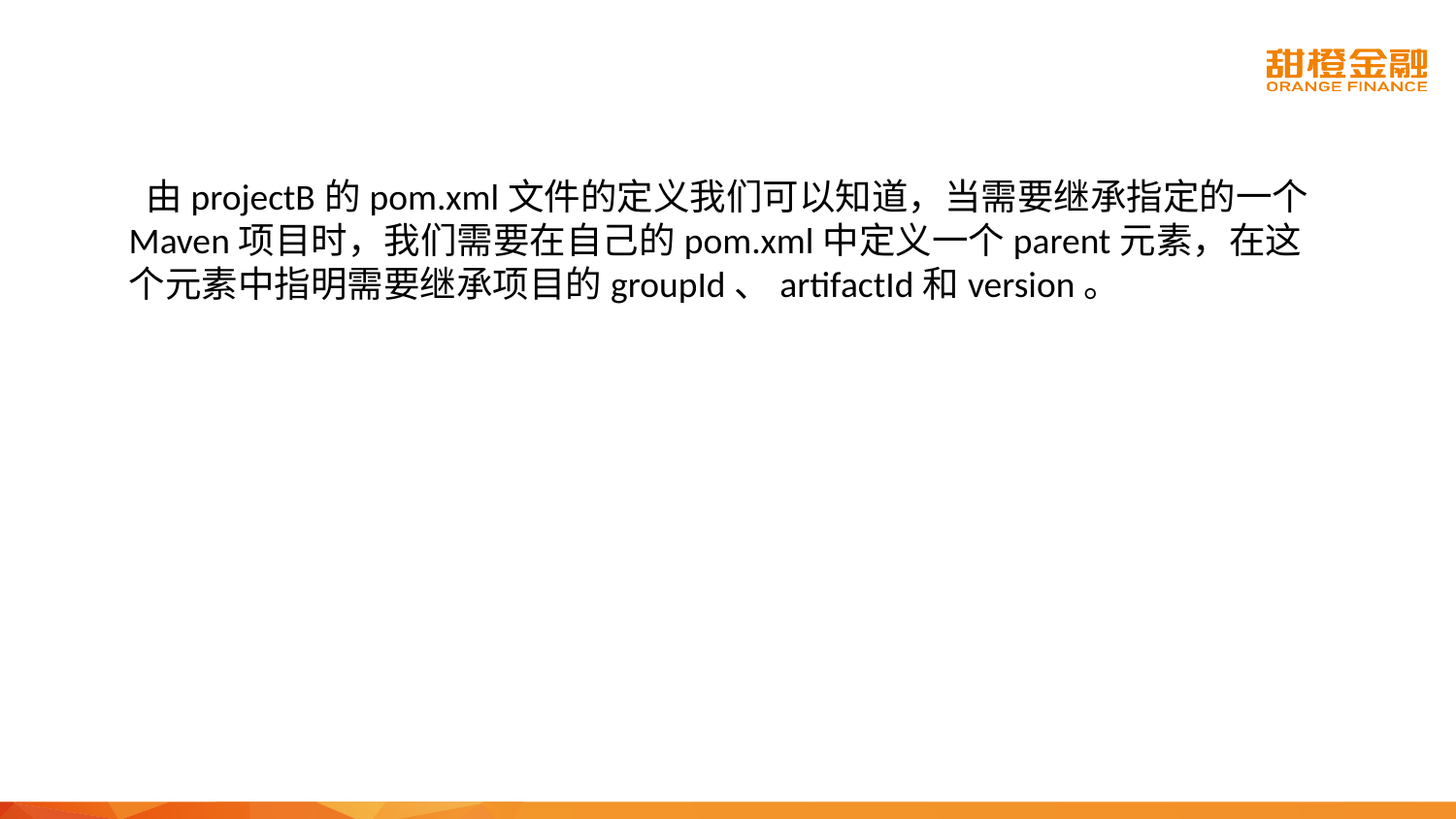

由projectB的pom.xml文件的定义我们可以知道，当需要继承指定的一个Maven项目时，我们需要在自己的pom.xml中定义一个parent元素，在这个元素中指明需要继承项目的groupId、artifactId和version。